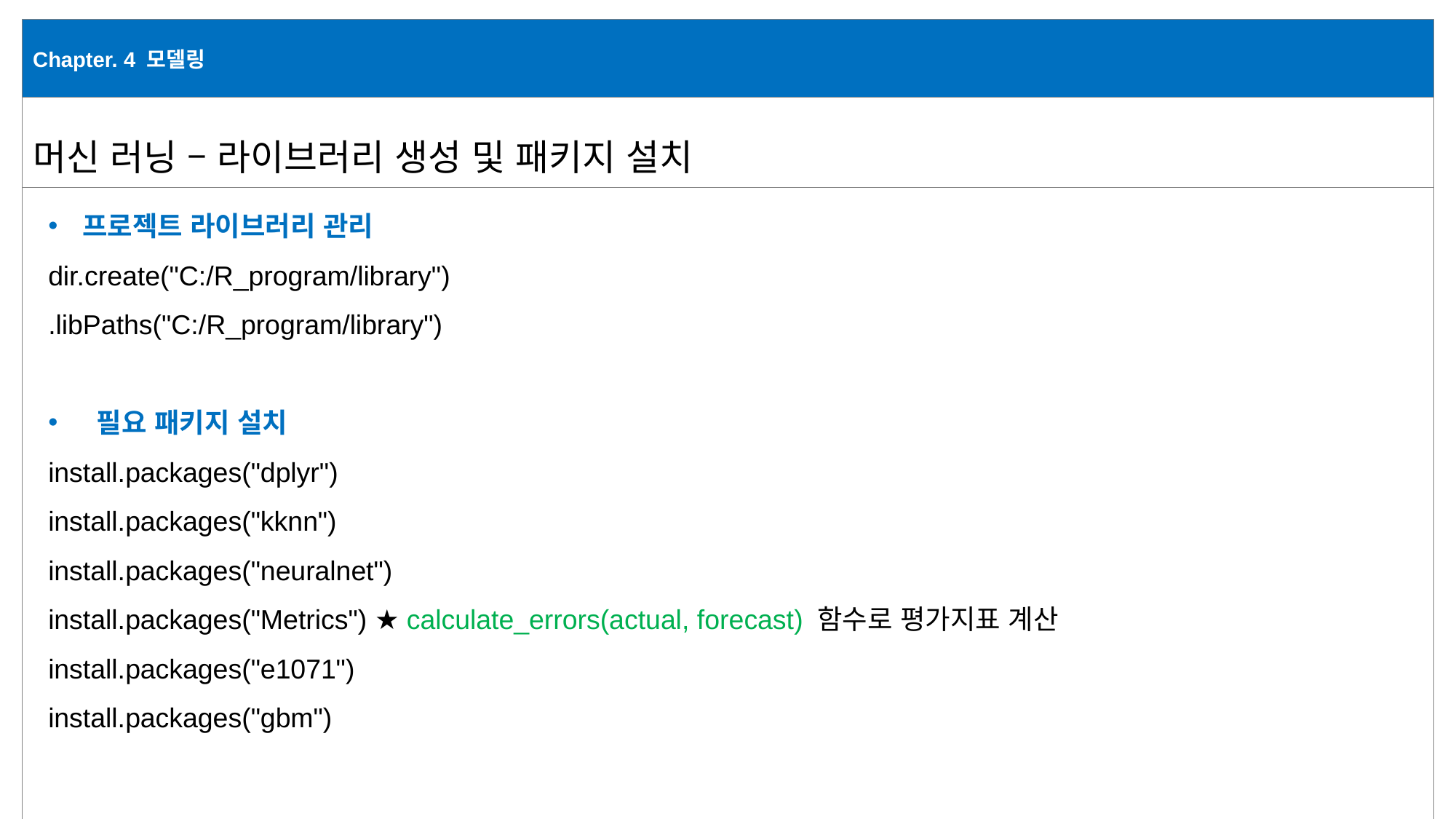

| Chapter. 4 모델링 |
| --- |
| 머신 러닝 – 라이브러리 생성 및 패키지 설치 |
|  |
프로젝트 라이브러리 관리
dir.create("C:/R_program/library")
.libPaths("C:/R_program/library")

 필요 패키지 설치
install.packages("dplyr")
install.packages("kknn")
install.packages("neuralnet")
install.packages("Metrics") ★ calculate_errors(actual, forecast) 함수로 평가지표 계산
install.packages("e1071")
install.packages("gbm")